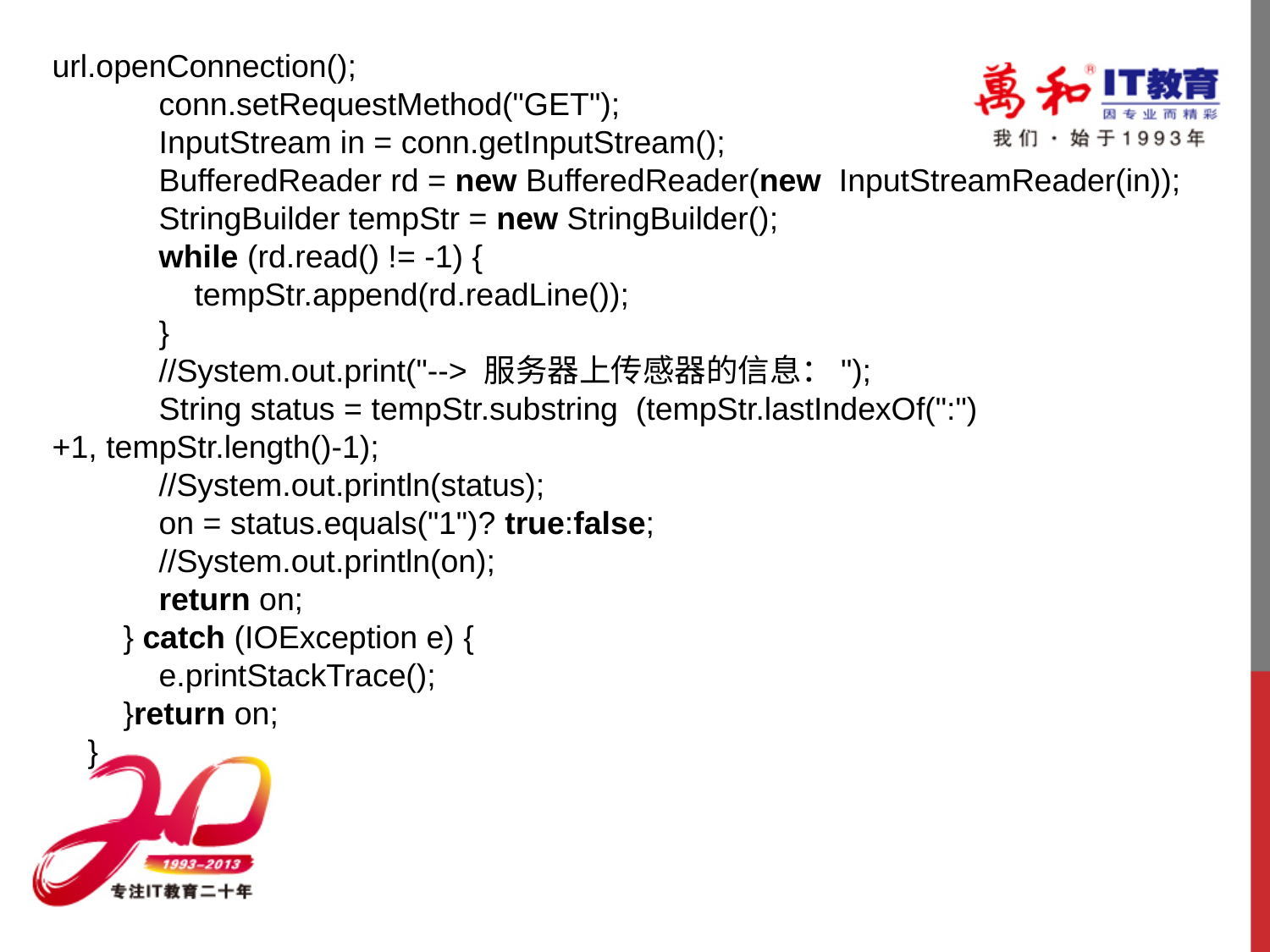

url.openConnection();
            conn.setRequestMethod("GET");
            InputStream in = conn.getInputStream();
            BufferedReader rd = new BufferedReader(new  InputStreamReader(in));
            StringBuilder tempStr = new StringBuilder();
            while (rd.read() != -1) {
                tempStr.append(rd.readLine());
            }
            //System.out.print("--> 服务器上传感器的信息：");
            String status = tempStr.substring  (tempStr.lastIndexOf(":")+1, tempStr.length()-1);
            //System.out.println(status);
            on = status.equals("1")? true:false;
            //System.out.println(on);
            return on;
        } catch (IOException e) {
            e.printStackTrace();
        }return on;
    }